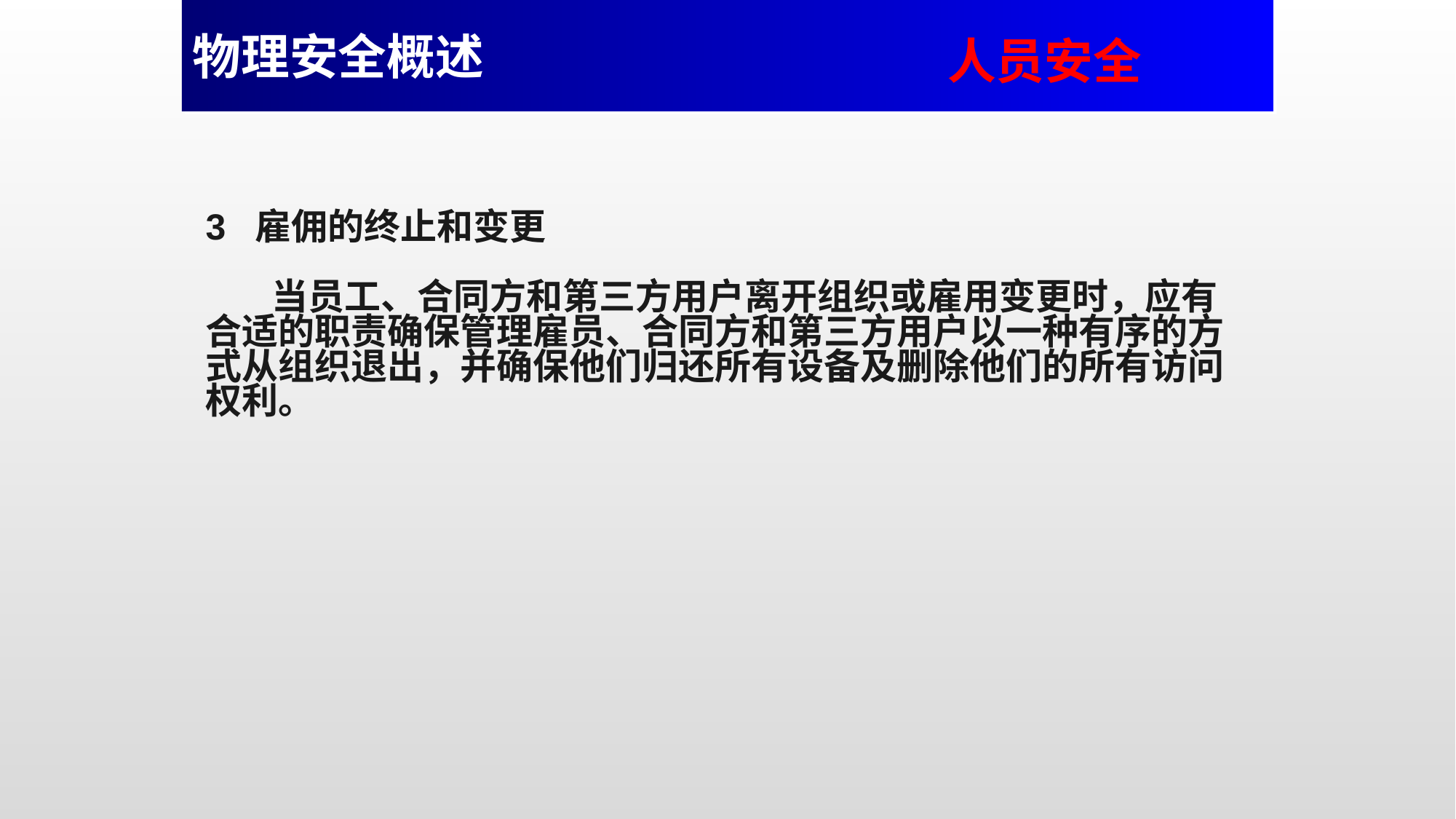

物理安全概述
人员安全

3  雇佣的终止和变更

       当员工、合同方和第三方用户离开组织或雇用变更时，应有合适的职责确保管理雇员、合同方和第三方用户以一种有序的方式从组织退出，并确保他们归还所有设备及删除他们的所有访问权利。